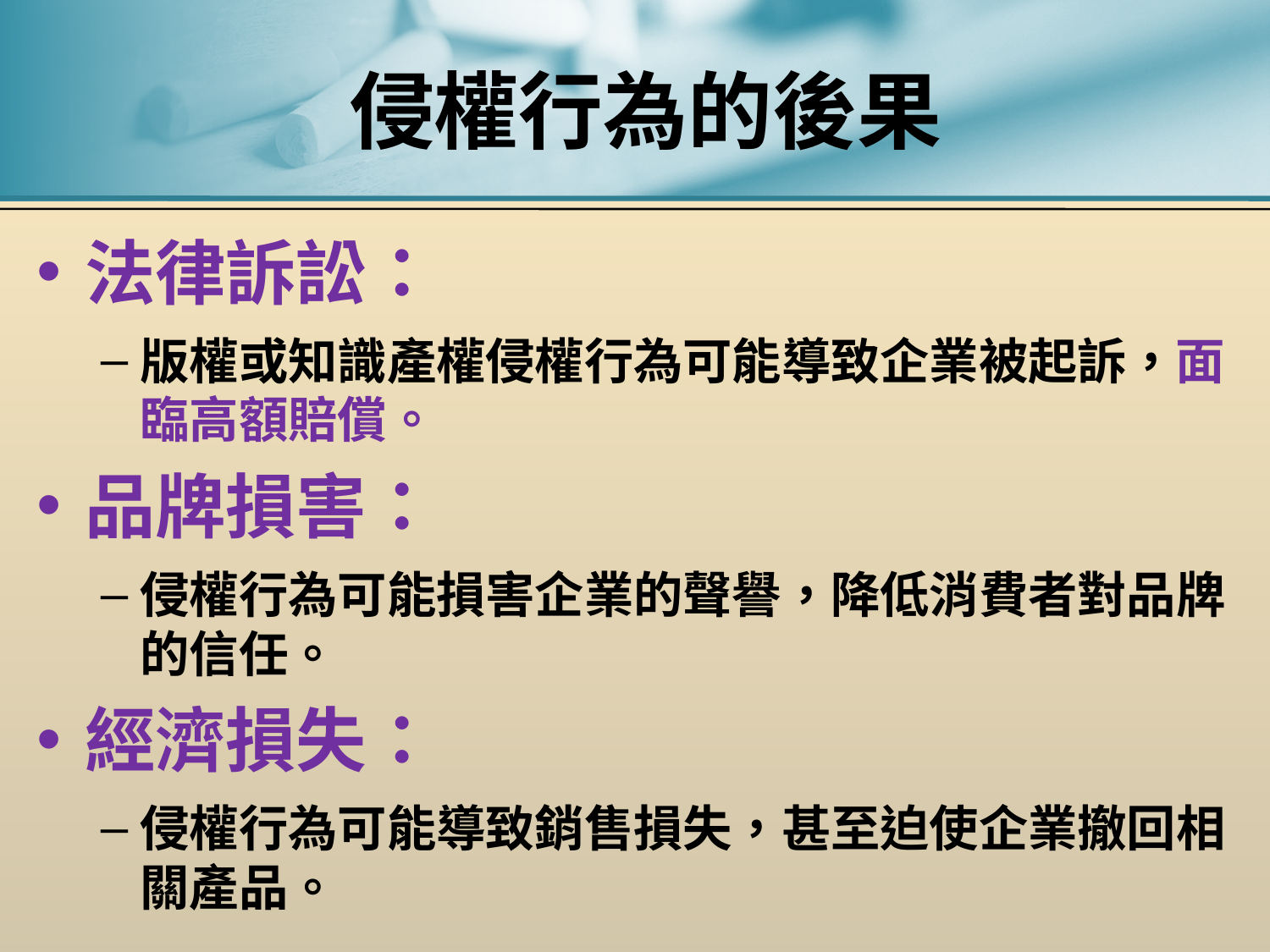

# 侵權行為的後果
法律訴訟：
版權或知識產權侵權行為可能導致企業被起訴，面臨高額賠償。
品牌損害：
侵權行為可能損害企業的聲譽，降低消費者對品牌的信任。
經濟損失：
侵權行為可能導致銷售損失，甚至迫使企業撤回相關產品。